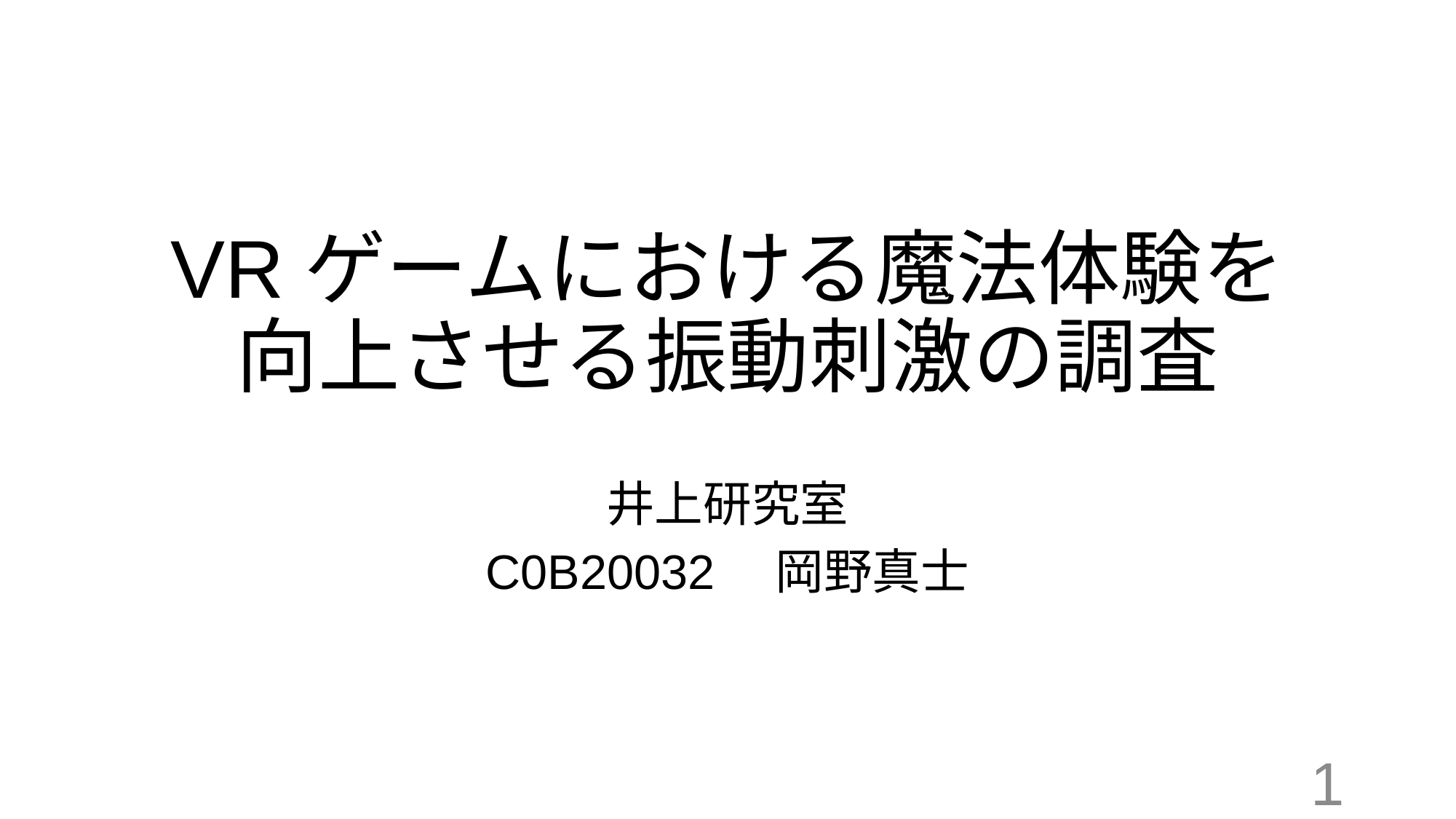

# VRゲームにおける魔法体験を 向上させる振動刺激の調査
井上研究室
C0B20032　岡野真士
1